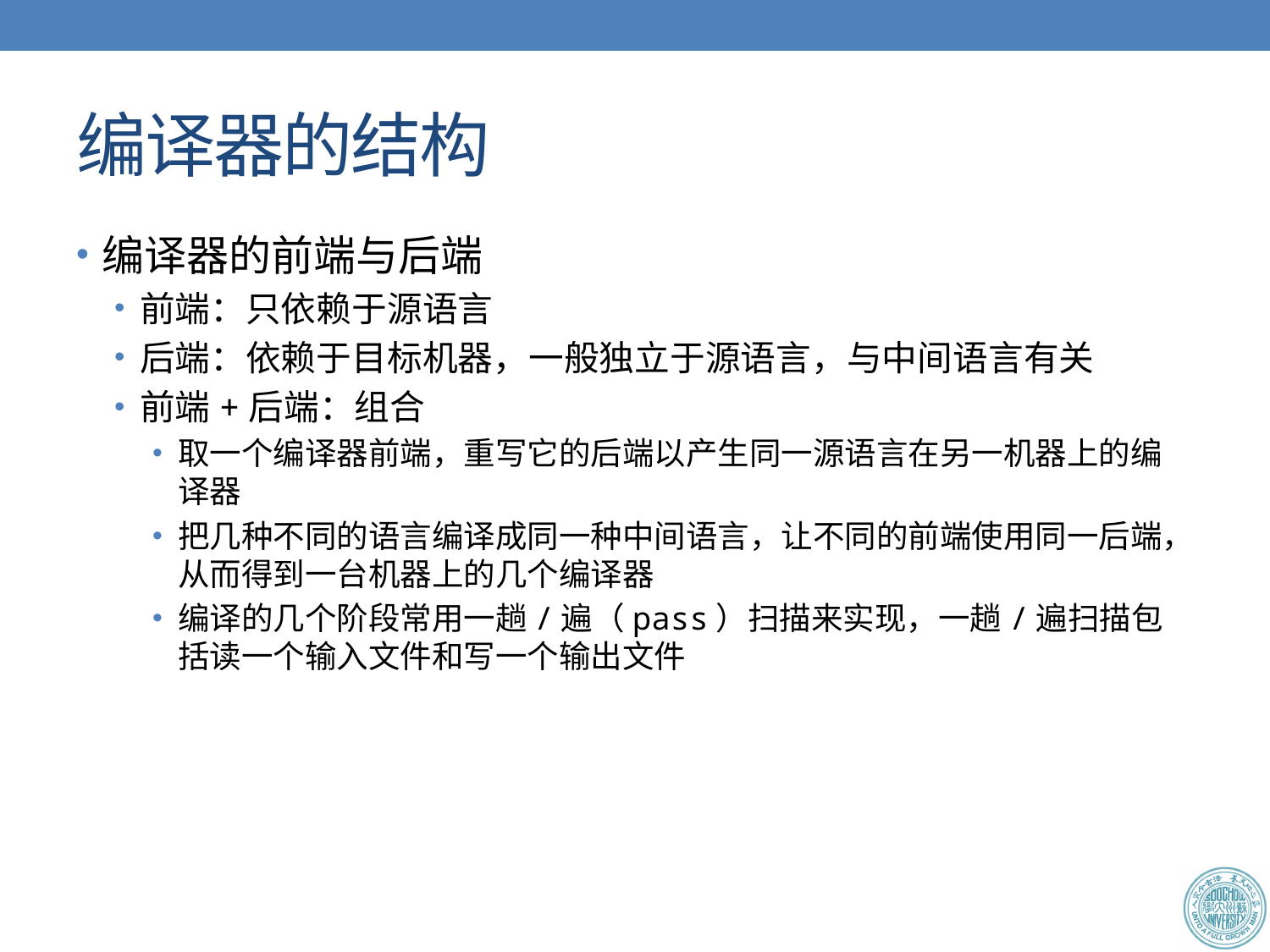

# 编译器的结构
编译器的前端与后端
前端：只依赖于源语言
后端：依赖于目标机器，一般独立于源语言，与中间语言有关
前端+后端：组合
取一个编译器前端，重写它的后端以产生同一源语言在另一机器上的编译器
把几种不同的语言编译成同一种中间语言，让不同的前端使用同一后端，从而得到一台机器上的几个编译器
编译的几个阶段常用一趟/遍（pass）扫描来实现，一趟/遍扫描包括读一个输入文件和写一个输出文件